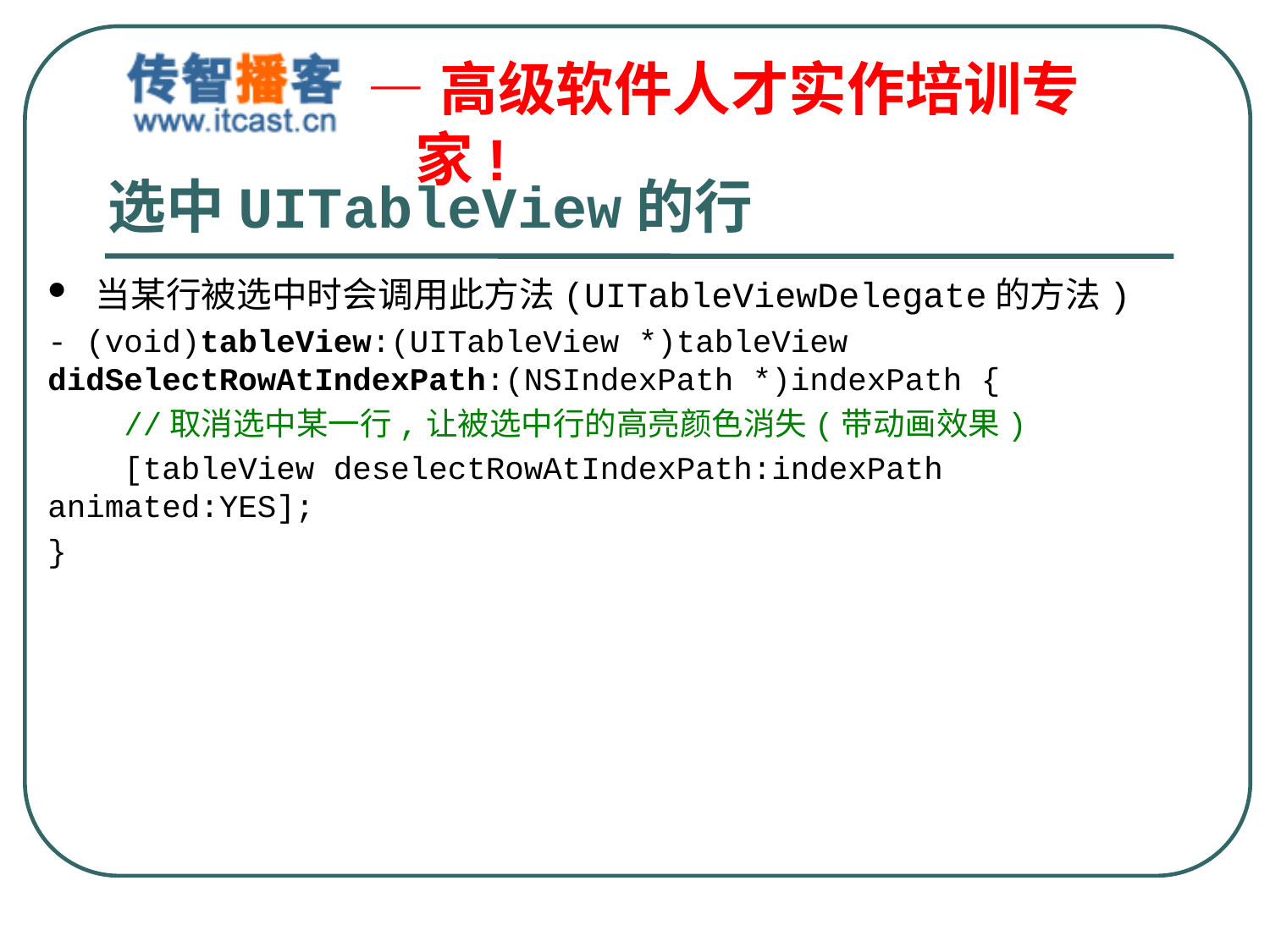

# 选中UITableView的行
当某行被选中时会调用此方法(UITableViewDelegate的方法)
- (void)tableView:(UITableView *)tableView didSelectRowAtIndexPath:(NSIndexPath *)indexPath {
    //取消选中某一行,让被选中行的高亮颜色消失(带动画效果)
    [tableView deselectRowAtIndexPath:indexPath animated:YES];
}